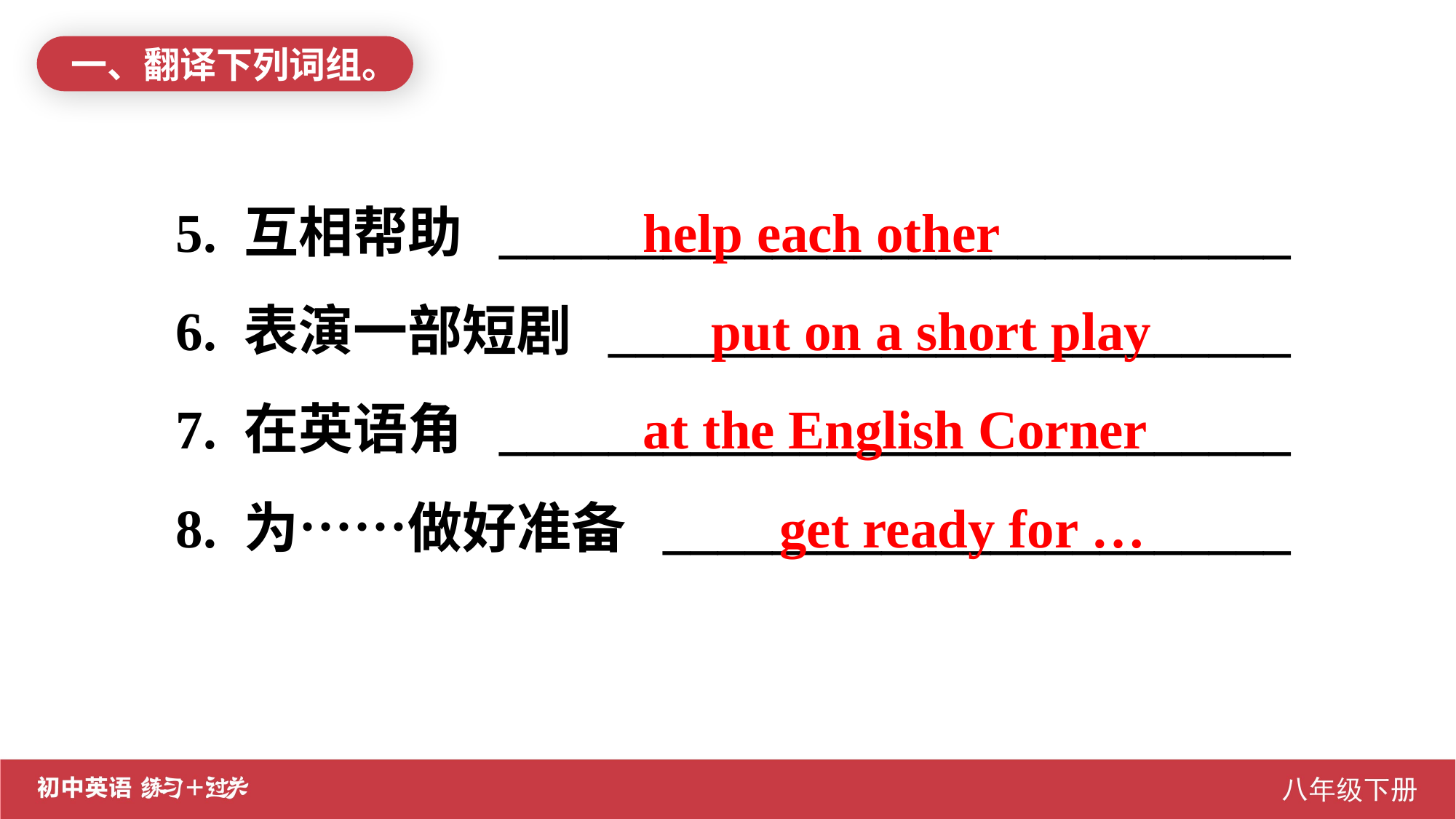

一、翻译下列词组。
5. 互相帮助  _____________________________
6. 表演一部短剧  _________________________
7. 在英语角  _____________________________
8. 为……做好准备  _______________________
help each other
     put on a short play
at the English Corner
          get ready for …